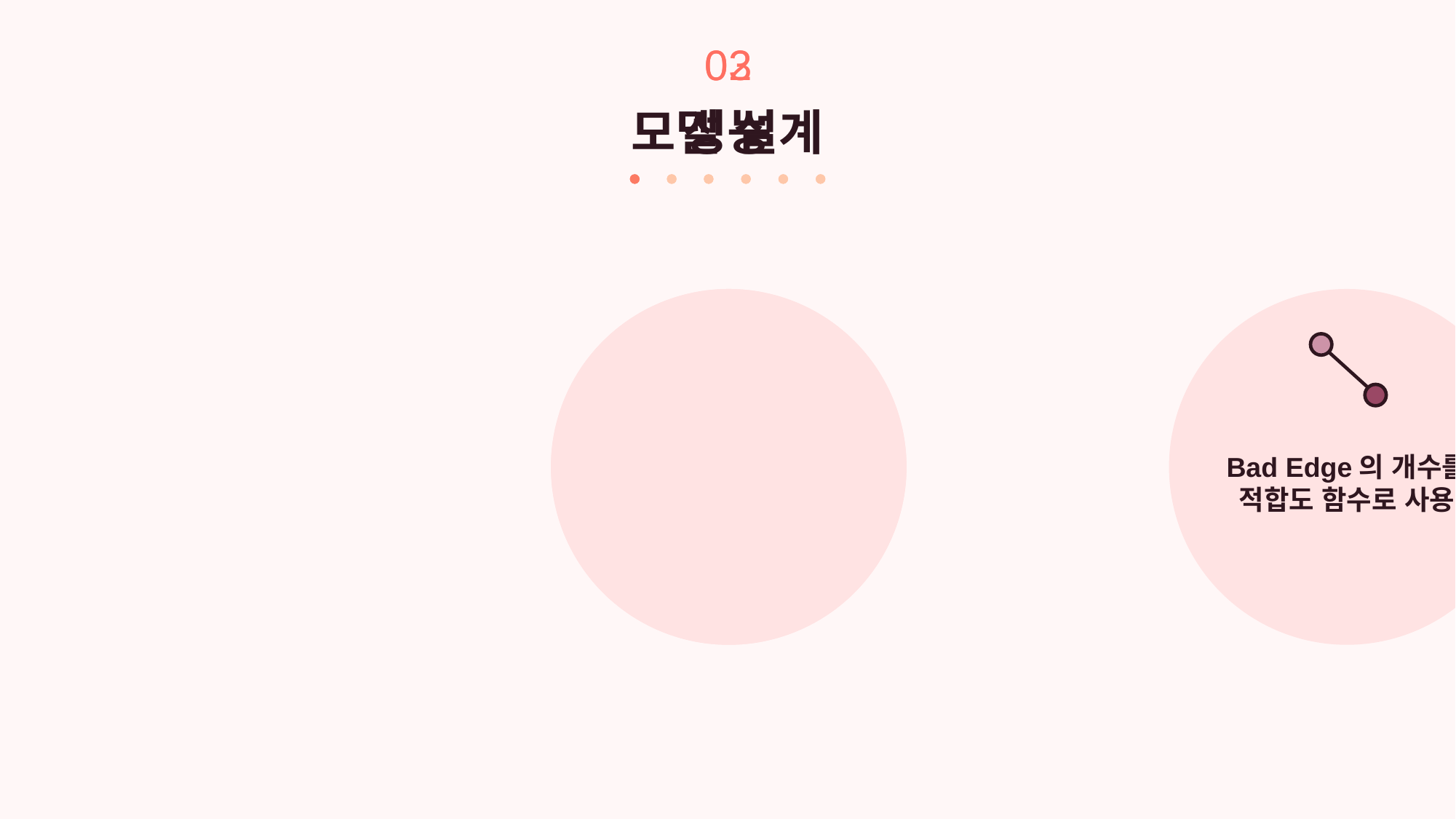

02
모델 설계

03
성능

K-Coloring
k개의 색으로
그래프를 색칠

Bad Edge의 개수를 적합도 함수로 사용

토너먼트 선택 사용

균등 교차 사용

0.15%의 확률로
돌연변이 발생

BFS를 이용한
지역 최적화 적용